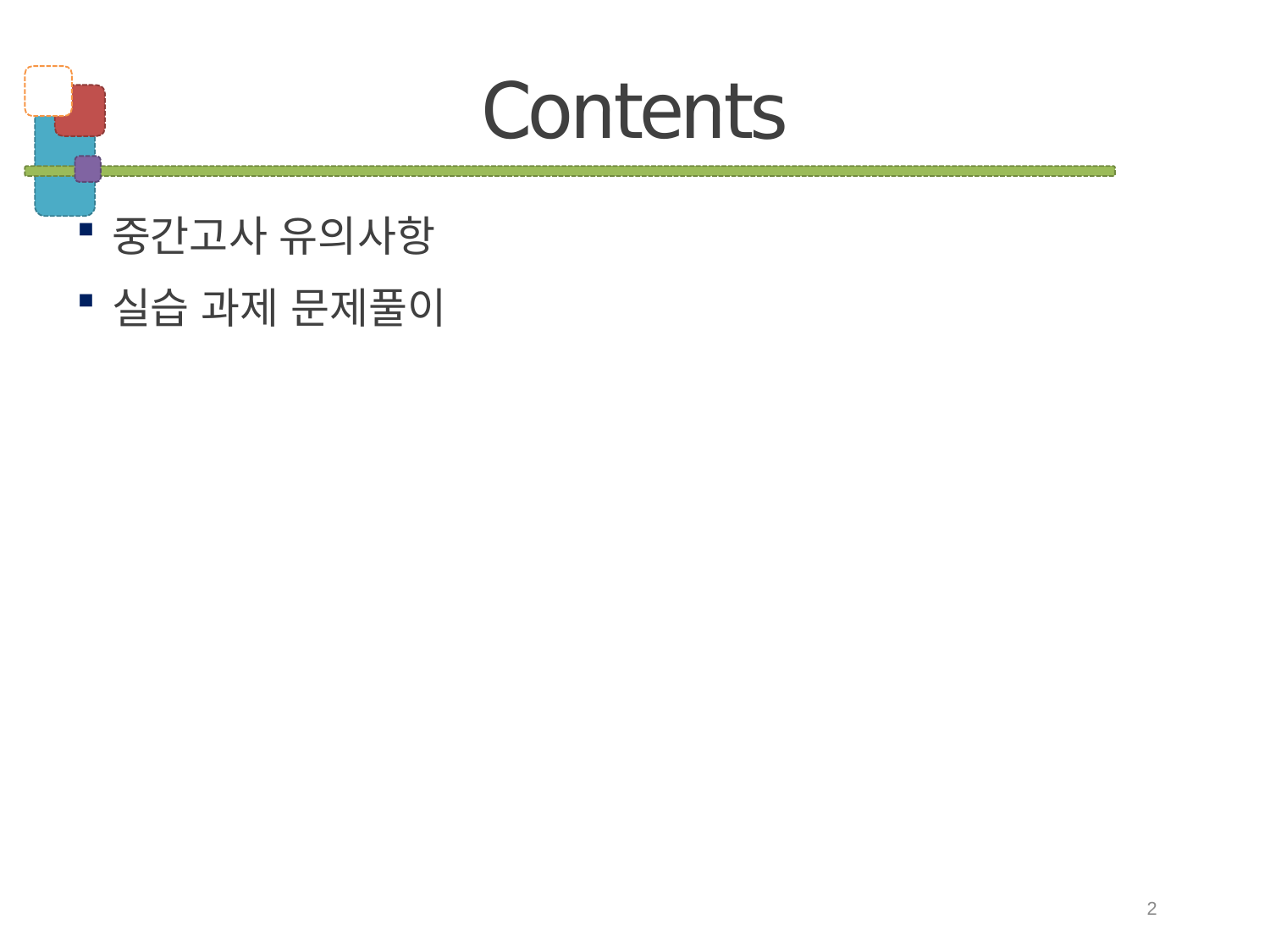

# Contents
중간고사 유의사항
실습 과제 문제풀이

2